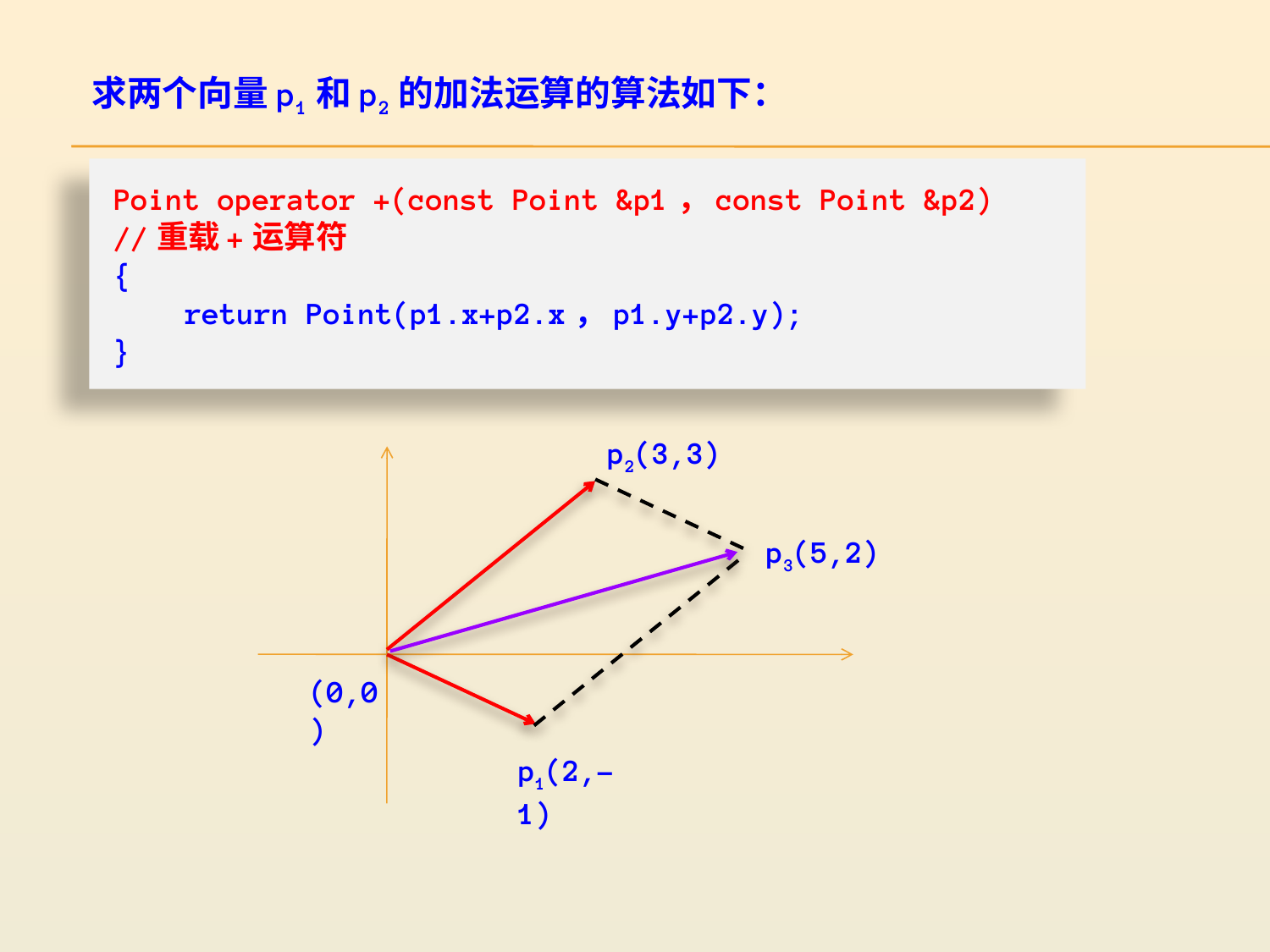

求两个向量p1和p2的加法运算的算法如下：
Point operator +(const Point &p1，const Point &p2)
//重载+运算符
{
　　return Point(p1.x+p2.x，p1.y+p2.y);
}
p2(3,3)
(0,0)
p1(2,-1)
p3(5,2)